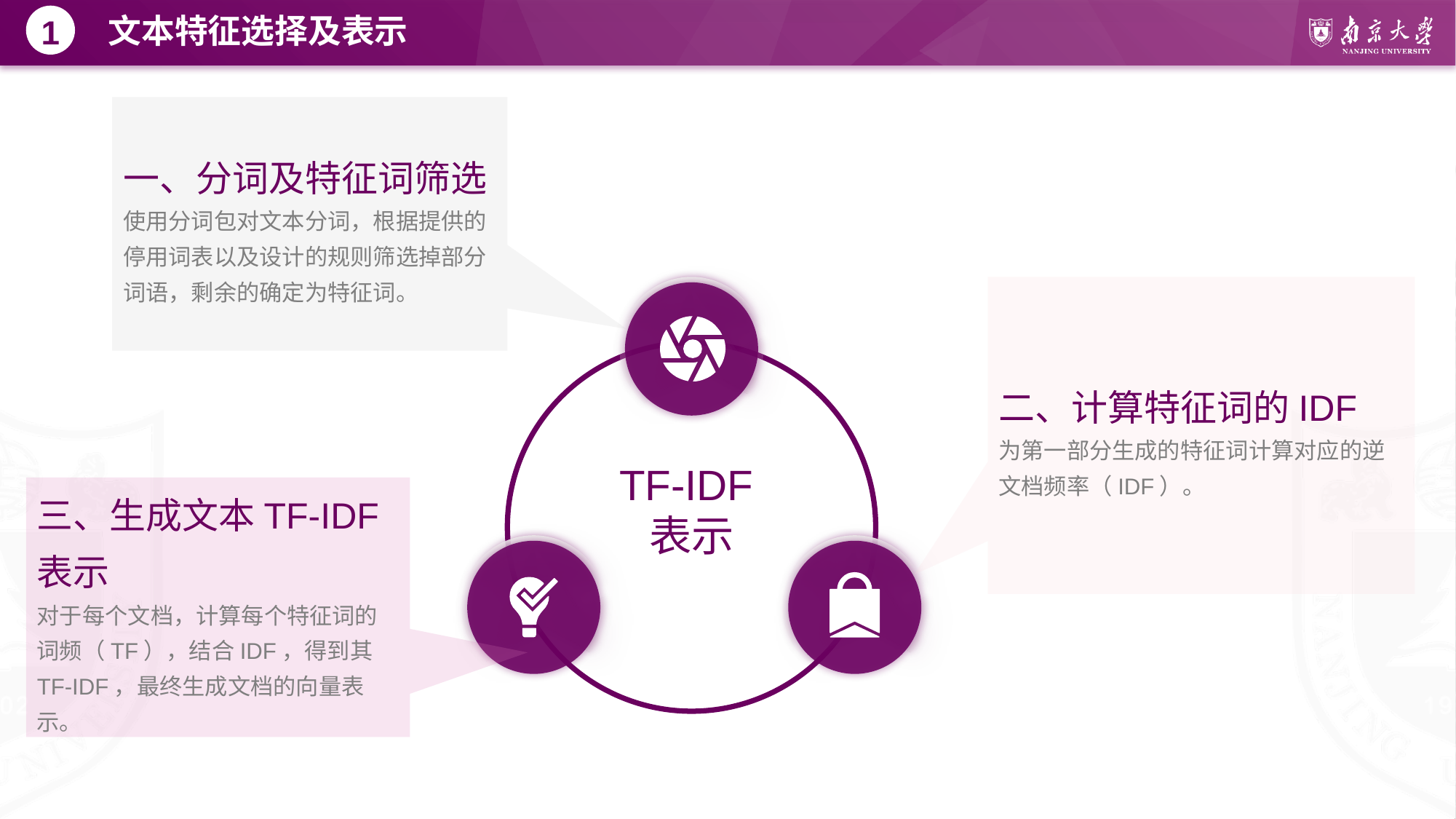

文本特征选择及表示
1
一、分词及特征词筛选
使用分词包对文本分词，根据提供的停用词表以及设计的规则筛选掉部分词语，剩余的确定为特征词。

二、计算特征词的IDF
为第一部分生成的特征词计算对应的逆文档频率（IDF）。

TF-IDF表示
三、生成文本TF-IDF表示
对于每个文档，计算每个特征词的词频（TF），结合IDF，得到其TF-IDF，最终生成文档的向量表示。